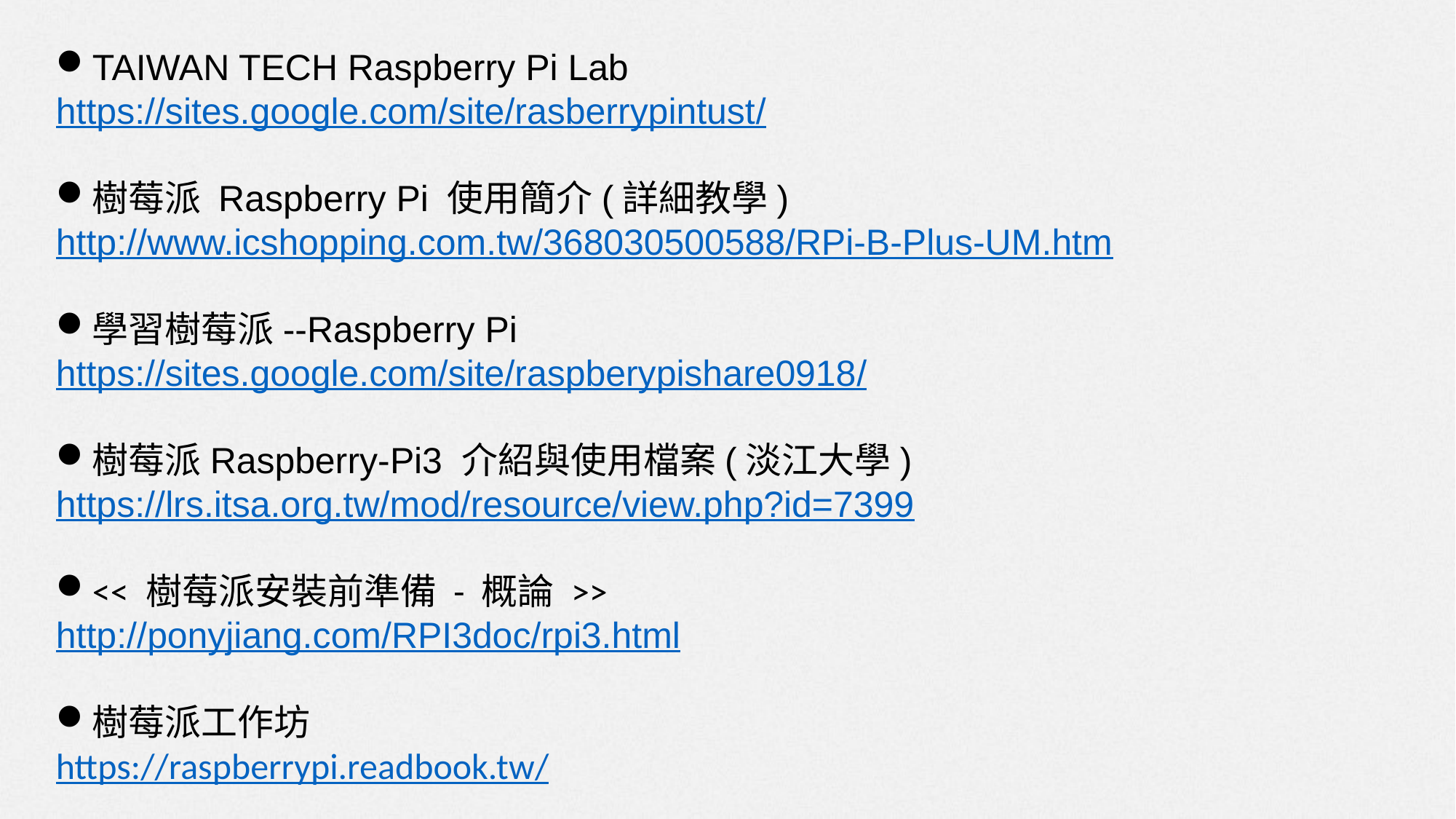

TAIWAN TECH Raspberry Pi Lab
https://sites.google.com/site/rasberrypintust/

樹莓派 Raspberry Pi 使用簡介(詳細教學)
http://www.icshopping.com.tw/368030500588/RPi-B-Plus-UM.htm

學習樹莓派--Raspberry Pi
https://sites.google.com/site/raspberypishare0918/

樹莓派Raspberry-Pi3 介紹與使用檔案(淡江大學)
https://lrs.itsa.org.tw/mod/resource/view.php?id=7399

<< 樹莓派安裝前準備 - 概論 >>
http://ponyjiang.com/RPI3doc/rpi3.html

樹莓派工作坊
https://raspberrypi.readbook.tw/